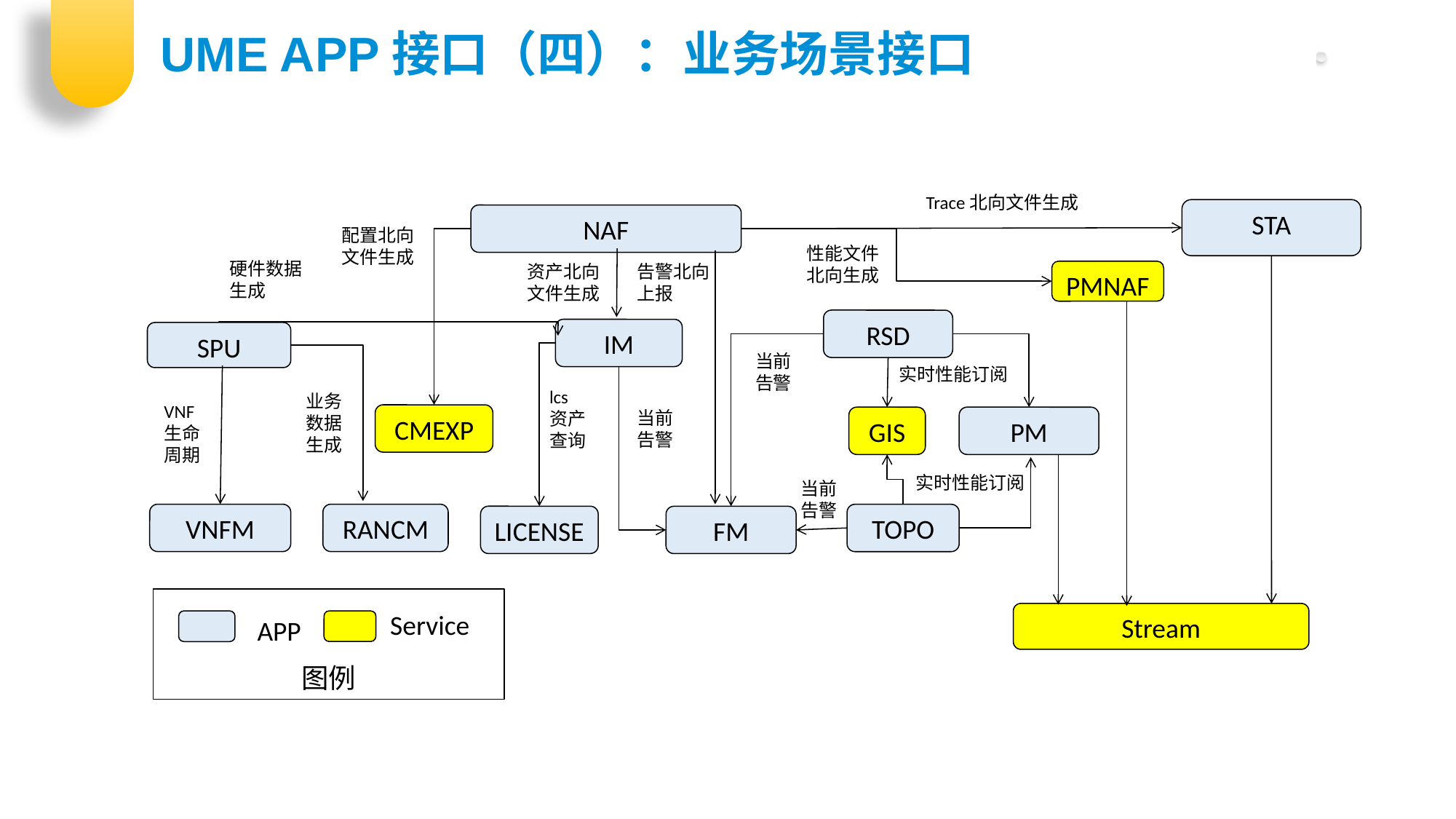

UME APP接口（四）：业务场景接口

Trace北向文件生成
STA
NAF
配置北向
文件生成
性能文件北向生成
硬件数据
生成
资产北向
文件生成
告警北向
上报
PMNAF
RSD
IM
SPU
当前告警
实时性能订阅
lcs资产查询
业务数据
生成
VNF生命周期
当前告警
CMEXP
GIS
PM
实时性能订阅
当前告警
VNFM
RANCM
TOPO
LICENSE
FM
图例
Service
APP

Stream